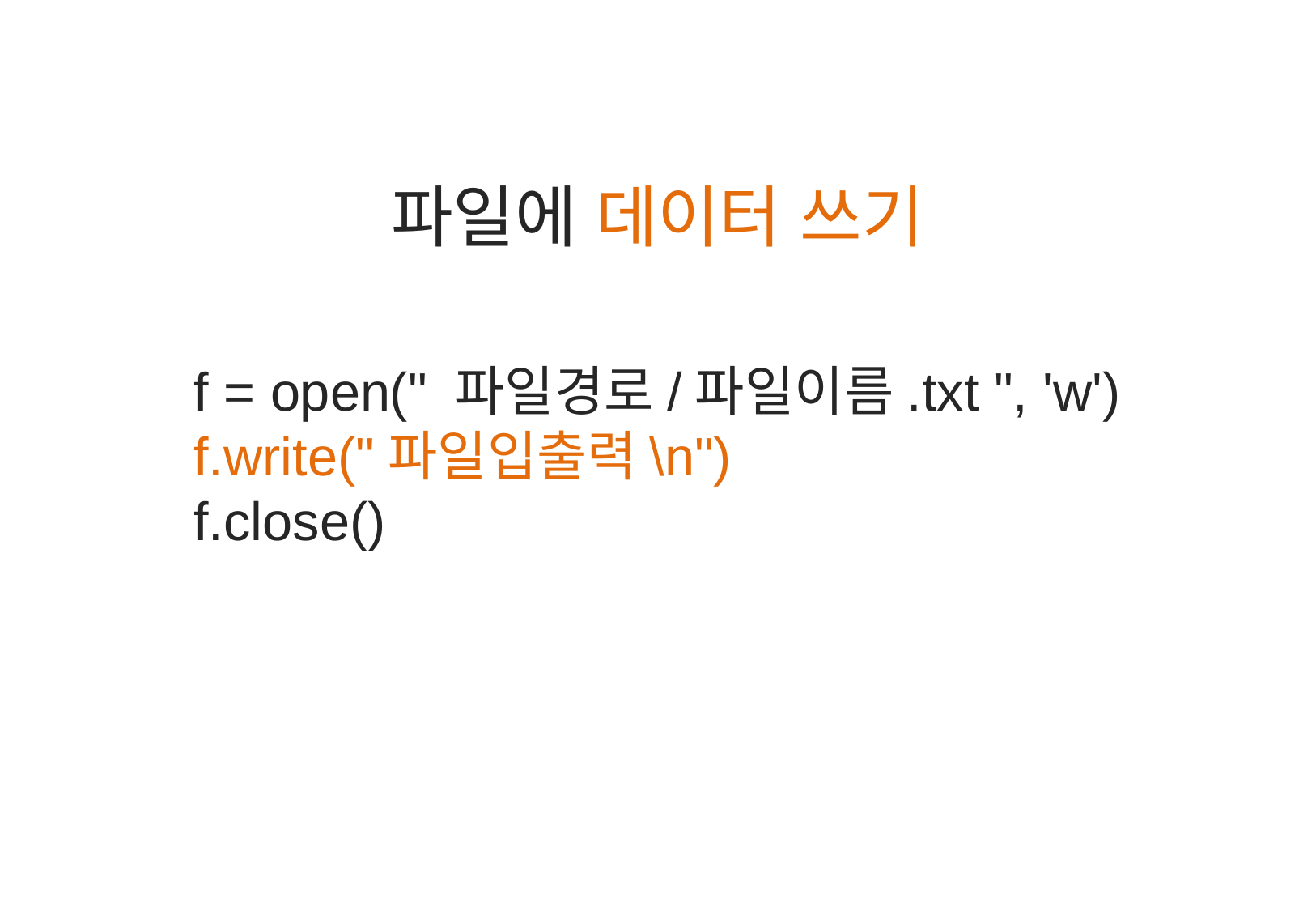

파일에 데이터 쓰기
f = open(" 파일경로/파일이름.txt ", 'w')
f.write("파일입출력\n")
f.close()